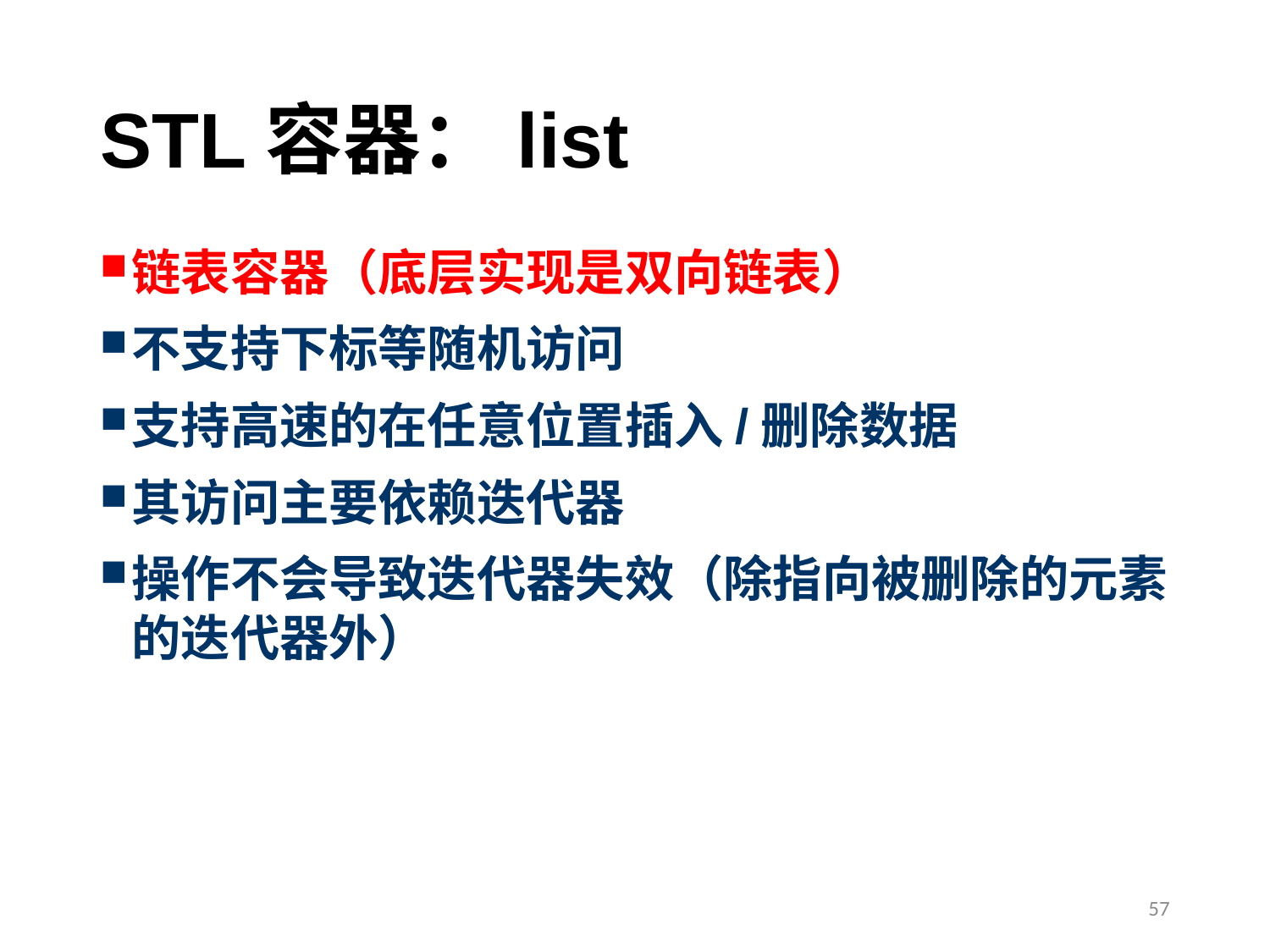

# STL容器：list
链表容器（底层实现是双向链表）
不支持下标等随机访问
支持高速的在任意位置插入/删除数据
其访问主要依赖迭代器
操作不会导致迭代器失效（除指向被删除的元素的迭代器外）
57